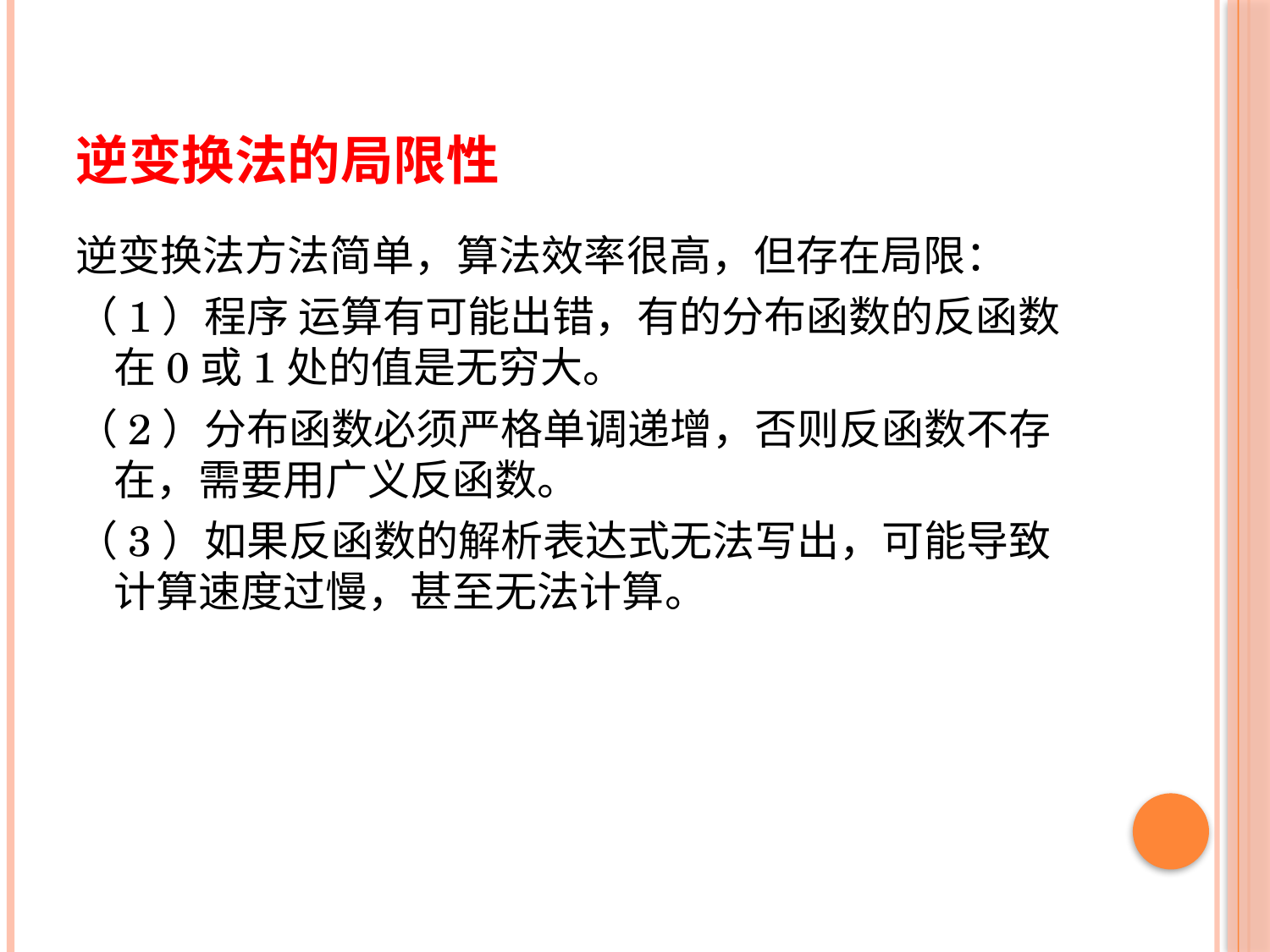

# 逆变换法的局限性
逆变换法方法简单，算法效率很高，但存在局限：
（1）程序 运算有可能出错，有的分布函数的反函数在0或1处的值是无穷大。
（2）分布函数必须严格单调递增，否则反函数不存在，需要用广义反函数。
（3）如果反函数的解析表达式无法写出，可能导致计算速度过慢，甚至无法计算。